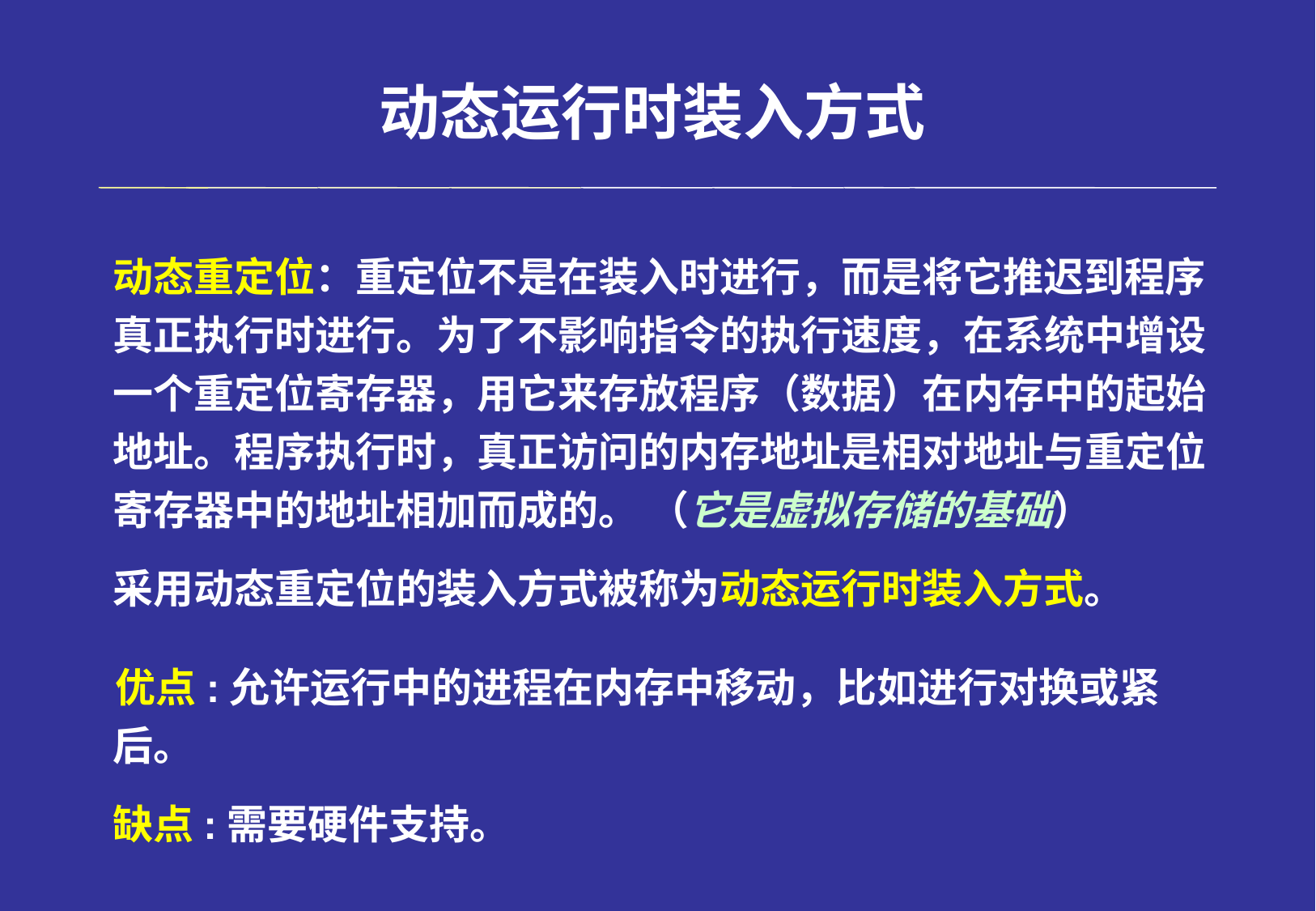

# 动态运行时装入方式
	动态重定位：重定位不是在装入时进行，而是将它推迟到程序真正执行时进行。为了不影响指令的执行速度，在系统中增设一个重定位寄存器，用它来存放程序（数据）在内存中的起始地址。程序执行时，真正访问的内存地址是相对地址与重定位寄存器中的地址相加而成的。 （它是虚拟存储的基础）
	采用动态重定位的装入方式被称为动态运行时装入方式。
优点:允许运行中的进程在内存中移动，比如进行对换或紧后。
	缺点:需要硬件支持。